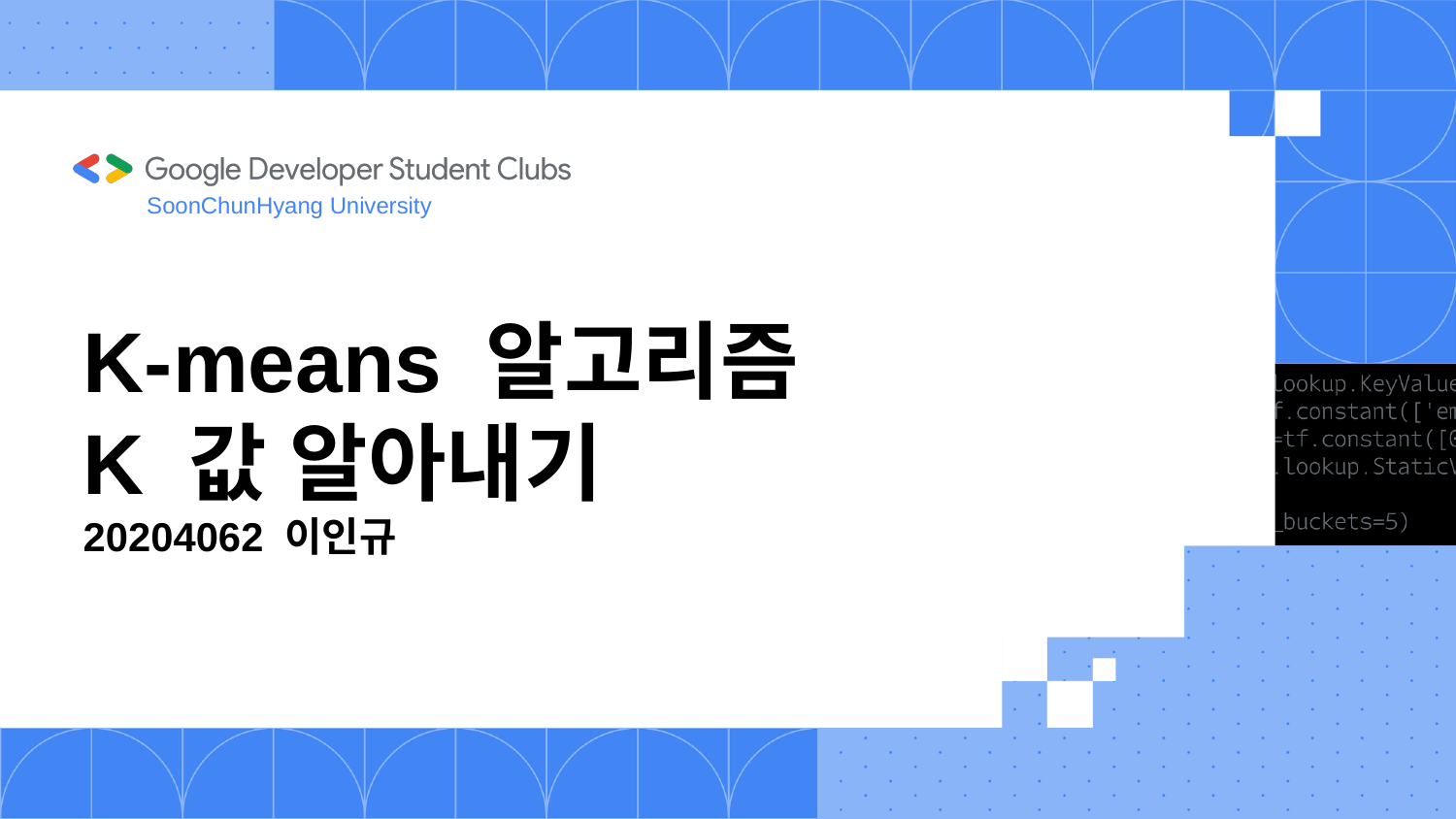

SoonChunHyang University
# K-means 알고리즘 K 값 알아내기 20204062 이인규